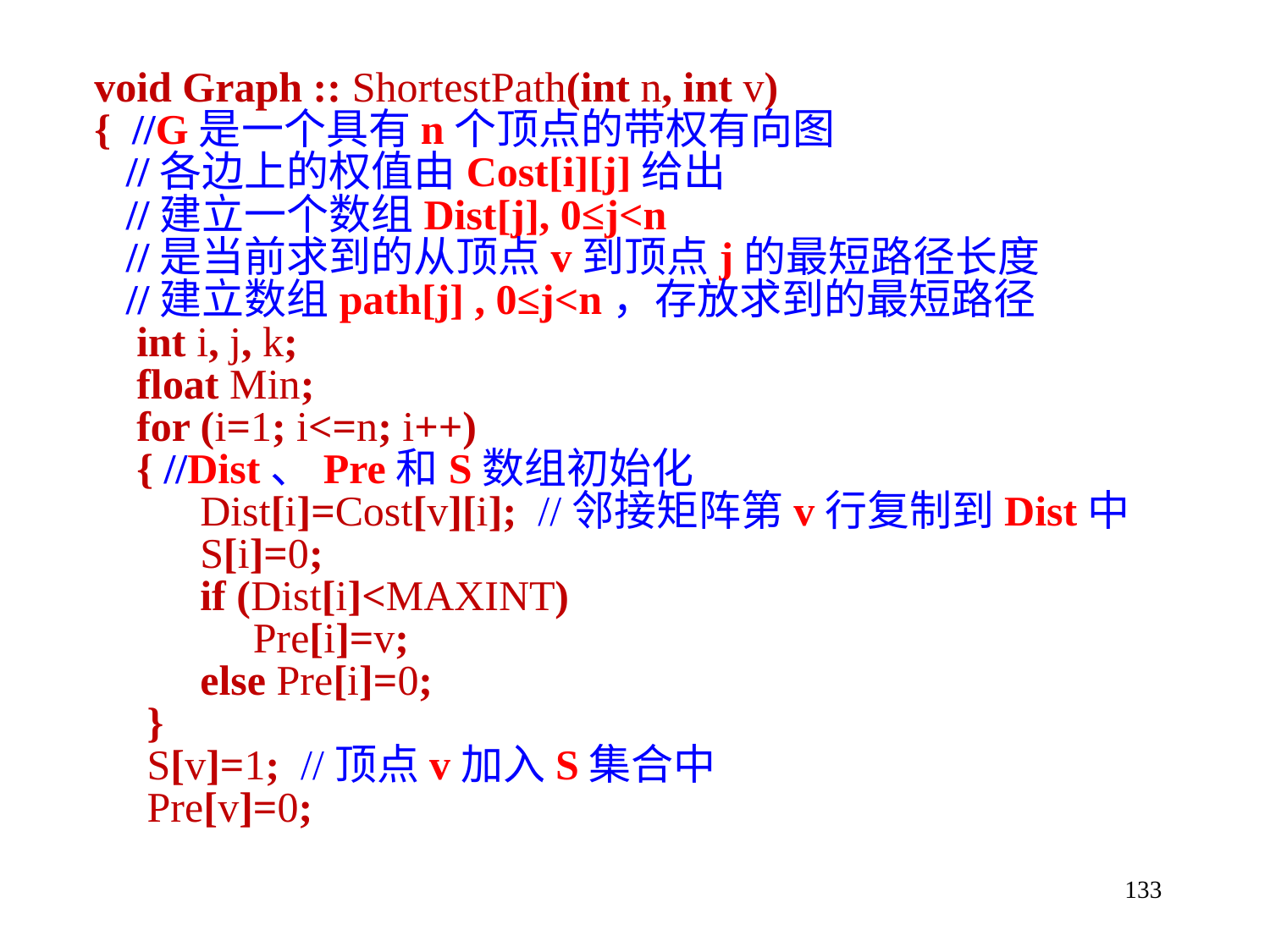

void Graph :: ShortestPath(int n, int v)
{  //G是一个具有n个顶点的带权有向图
   //各边上的权值由Cost[i][j]给出
   //建立一个数组Dist[j], 0≤j<n
   //是当前求到的从顶点v到顶点j的最短路径长度
   //建立数组path[j] , 0≤j<n，存放求到的最短路径
    int i, j, k;
    float Min;
    for (i=1; i<=n; i++)
    { //Dist、Pre和S数组初始化
          Dist[i]=Cost[v][i];  //邻接矩阵第v行复制到Dist中
          S[i]=0;
          if (Dist[i]<MAXINT)
	   Pre[i]=v;
          else Pre[i]=0;
     }
     S[v]=1;  //顶点v加入S集合中
     Pre[v]=0;
133